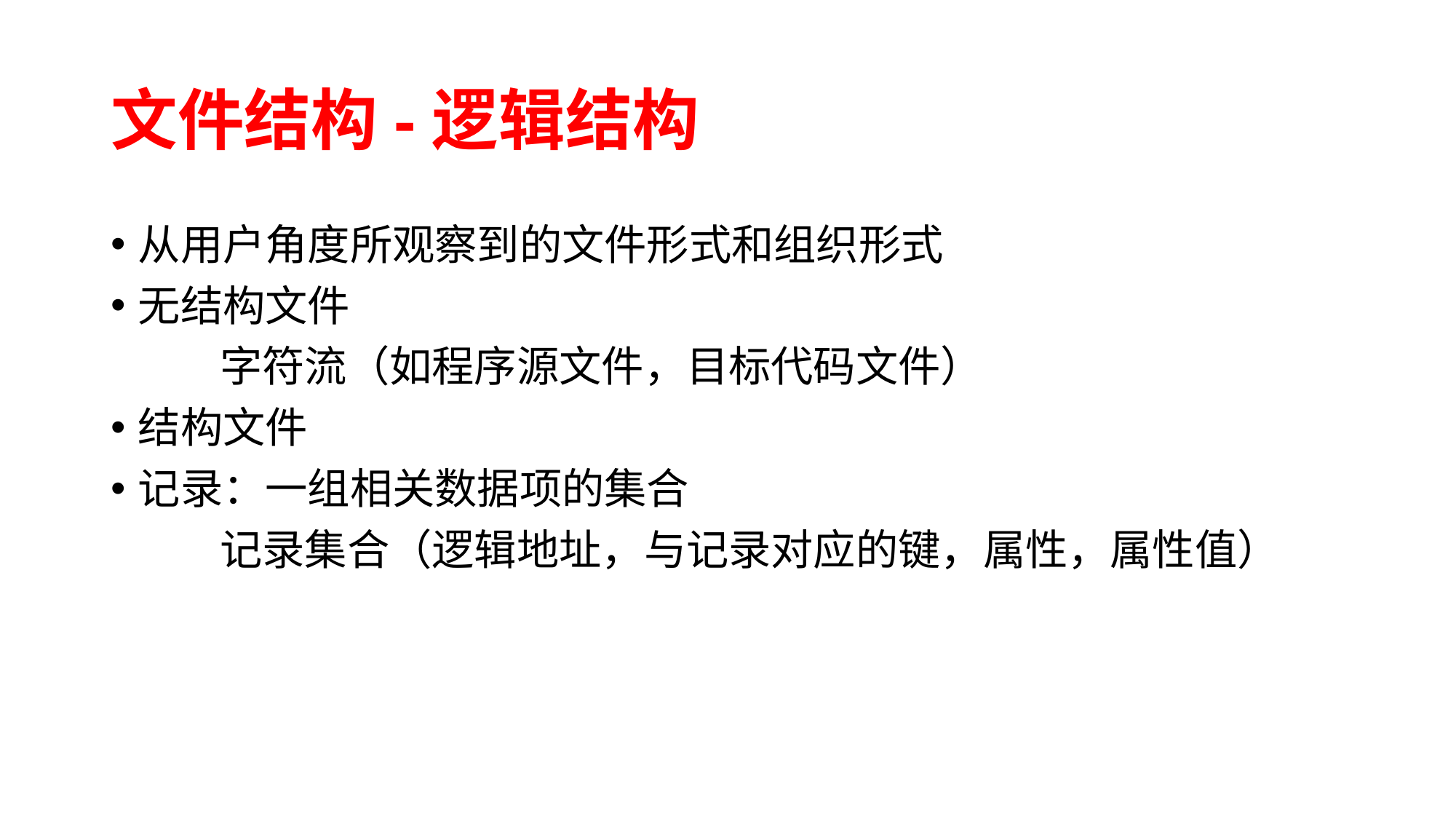

# 文件结构-逻辑结构
从用户角度所观察到的文件形式和组织形式
无结构文件
	字符流（如程序源文件，目标代码文件）
结构文件
记录：一组相关数据项的集合
	记录集合（逻辑地址，与记录对应的键，属性，属性值）